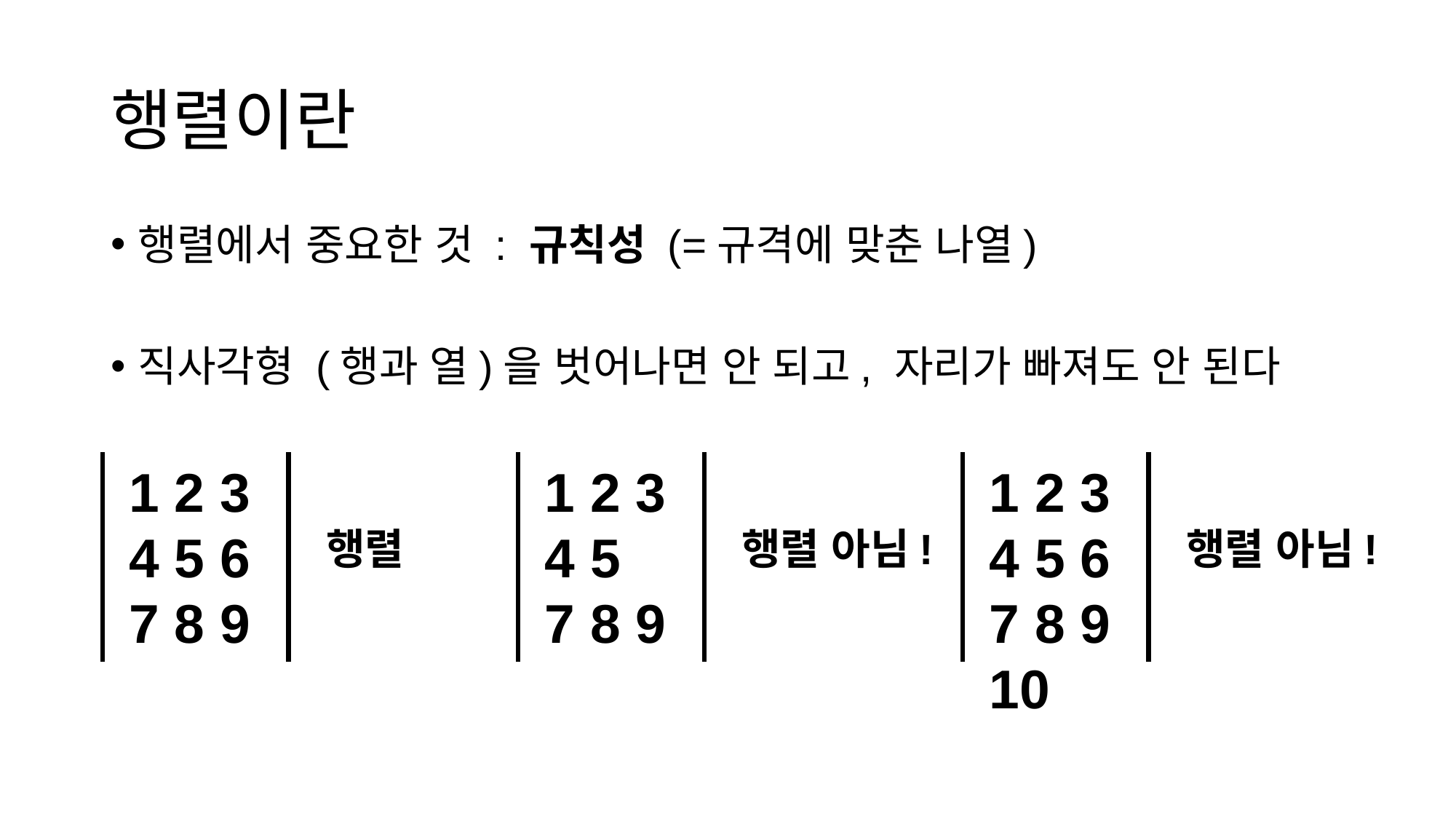

# 행렬이란
행렬에서 중요한 것 : 규칙성 (=규격에 맞춘 나열)

직사각형 (행과 열)을 벗어나면 안 되고, 자리가 빠져도 안 된다
1 2 3
4 5 6
7 8 9
1 2 3
4 5
7 8 9
1 2 3
4 5 6
7 8 9
10
행렬
행렬 아님!
행렬 아님!